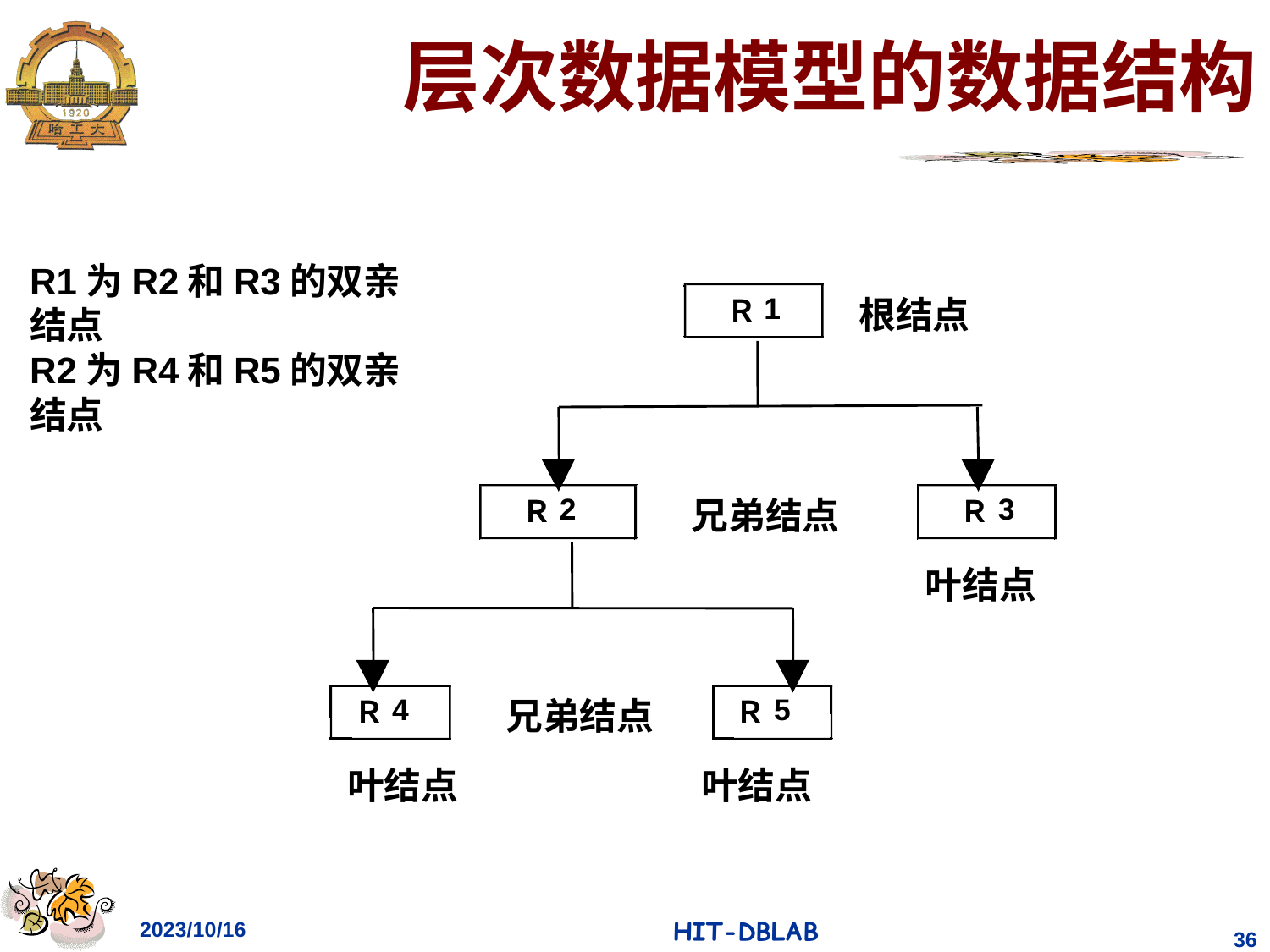

# 层次数据模型的数据结构
R1为R2和R3的双亲结点

1

Ｒ
根结点

2

3

Ｒ
兄弟结点

Ｒ

叶结点

4

5
Ｒ
兄弟结点

Ｒ

叶结点
叶结点

R2为R4和R5的双亲结点
2023/10/16
HIT-DBLAB
36